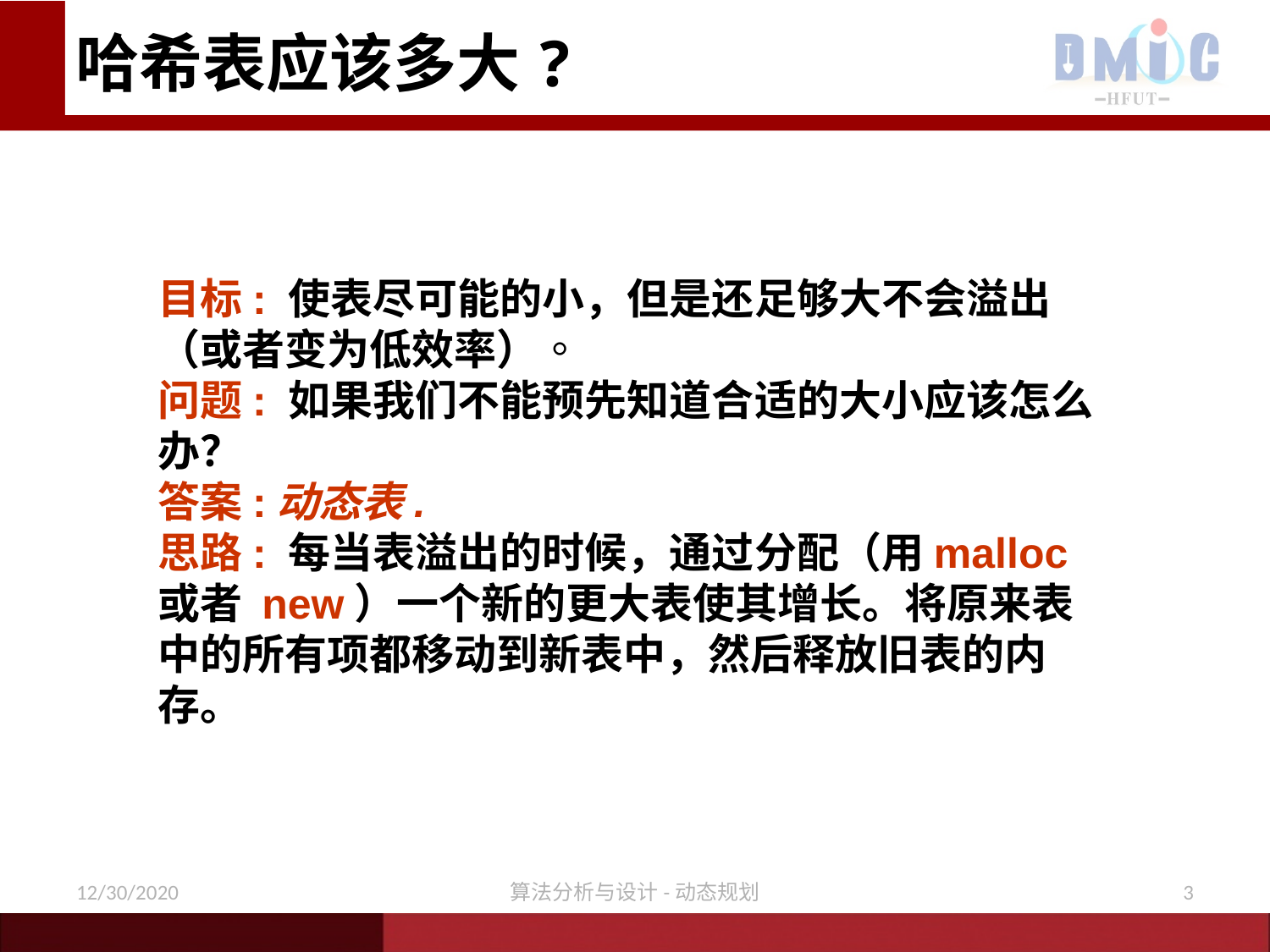

哈希表应该多大?
目标: 使表尽可能的小，但是还足够大不会溢出（或者变为低效率）。
问题: 如果我们不能预先知道合适的大小应该怎么办？
答案:动态表.
思路: 每当表溢出的时候，通过分配（用malloc或者 new）一个新的更大表使其增长。将原来表中的所有项都移动到新表中，然后释放旧表的内存。
12/30/2020
算法分析与设计-动态规划
3